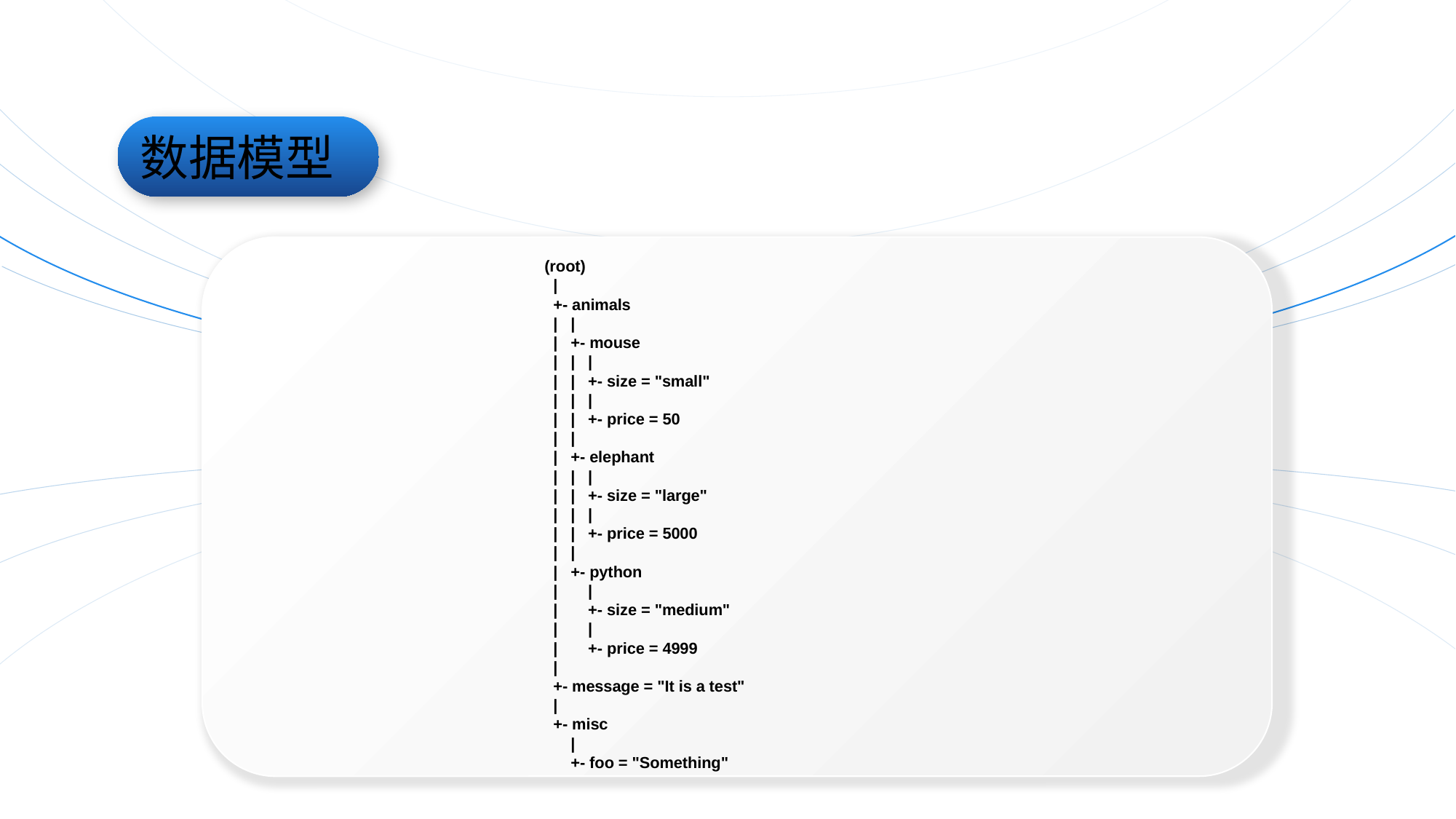

数据模型

(root)
  |
  +- animals
  |   |
  |   +- mouse
  |   |   |
  |   |   +- size = "small"
  |   |   |
  |   |   +- price = 50
  |   |
  |   +- elephant
  |   |   |
  |   |   +- size = "large"
  |   |   |
  |   |   +- price = 5000
  |   |
  |   +- python
  |       |
  |       +- size = "medium"
  |       |
  |       +- price = 4999
  |
  +- message = "It is a test"
  |
  +- misc
      |
      +- foo = "Something"